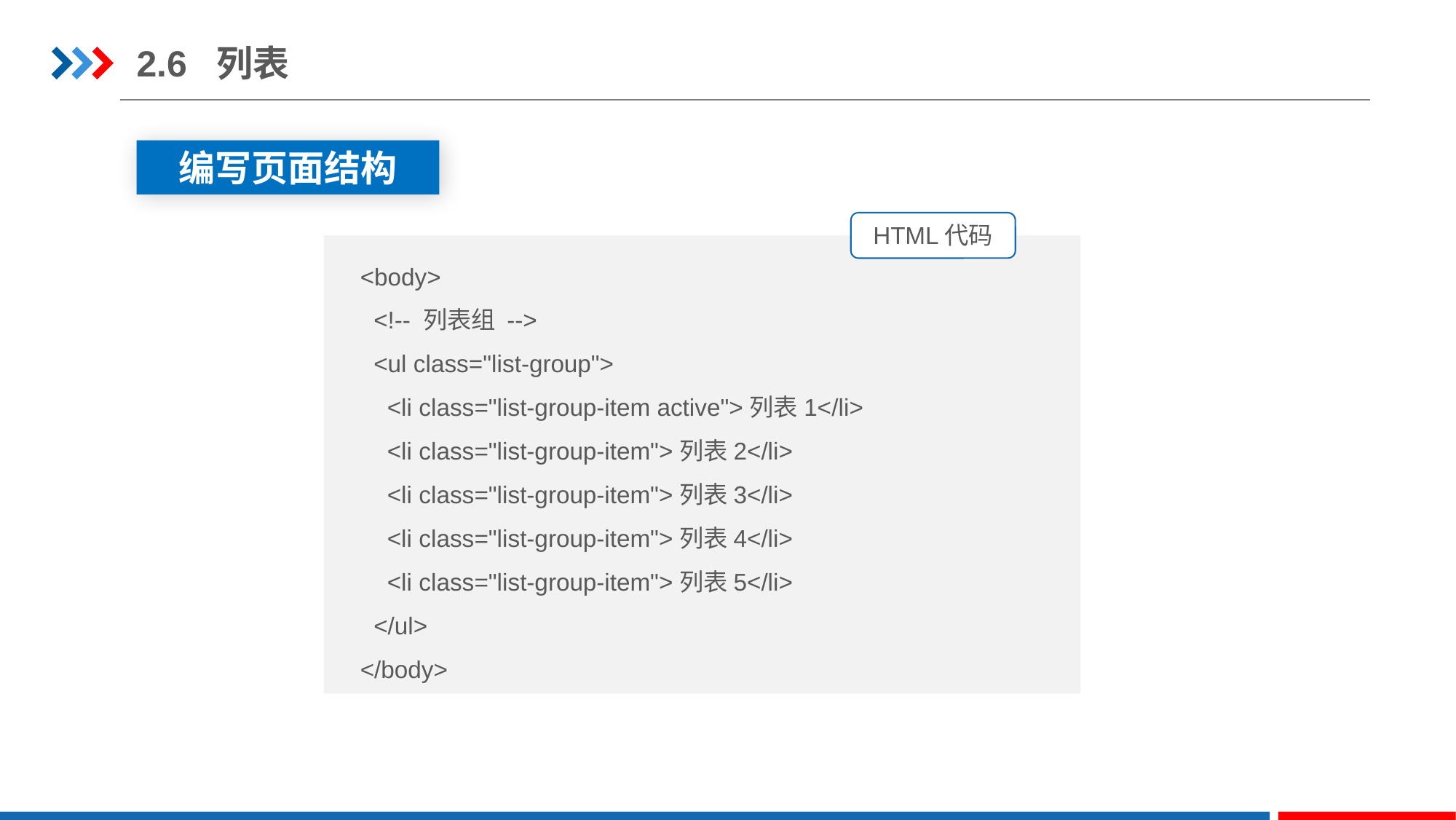

2.6  列表
编写页面结构
HTML代码

<body>
  <!-- 列表组 -->
  <ul class="list-group">
    <li class="list-group-item active">列表1</li>
    <li class="list-group-item">列表2</li>
    <li class="list-group-item">列表3</li>
    <li class="list-group-item">列表4</li>
    <li class="list-group-item">列表5</li>
  </ul>
</body>